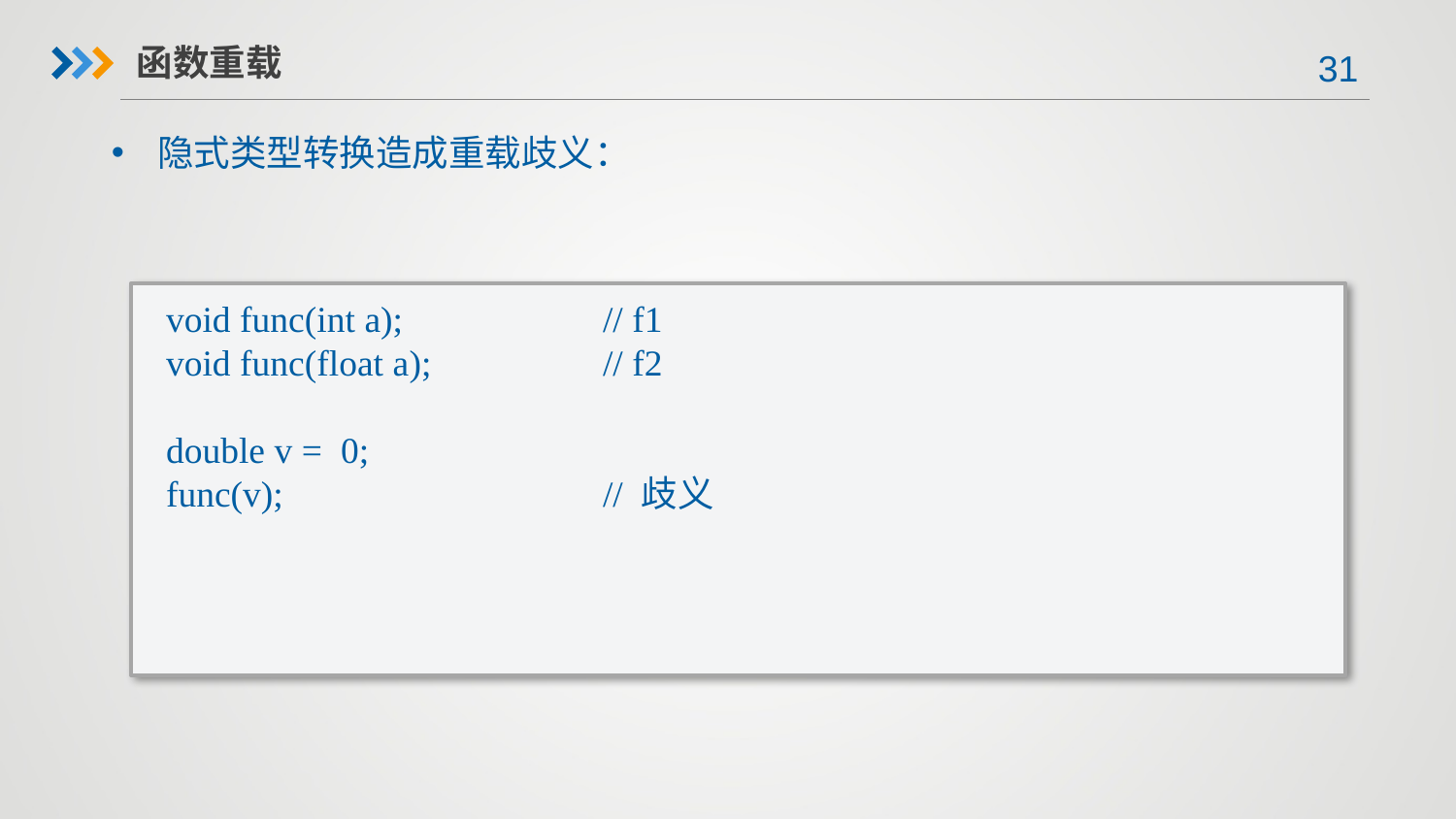

函数重载
隐式类型转换造成重载歧义：

void func(int a);		// f1
void func(float a);		// f2

double v =  0;
func(v);			// 歧义